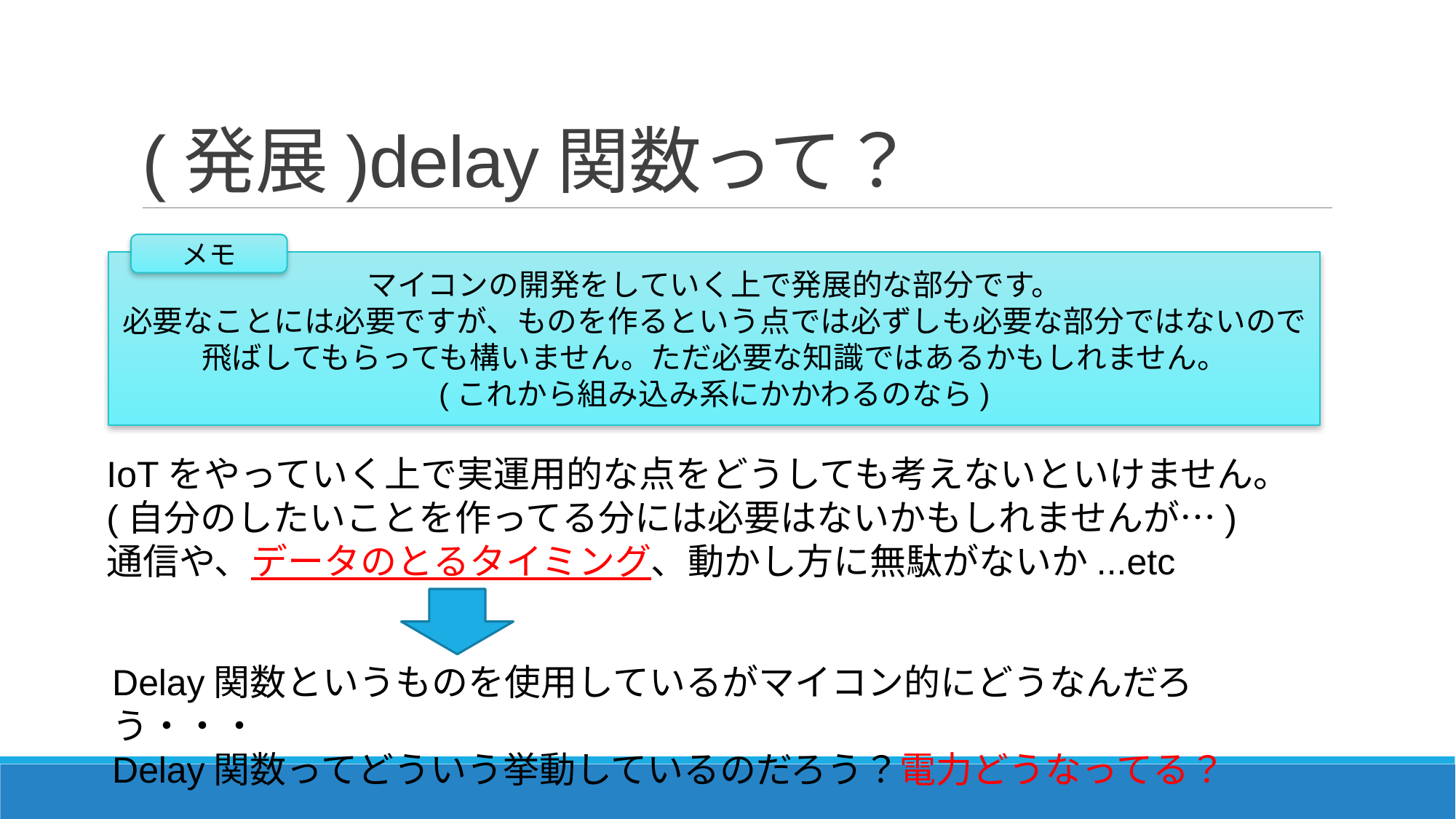

# (発展)delay関数って？
メモ
マイコンの開発をしていく上で発展的な部分です。
必要なことには必要ですが、ものを作るという点では必ずしも必要な部分ではないので
飛ばしてもらっても構いません。ただ必要な知識ではあるかもしれません。
(これから組み込み系にかかわるのなら)
IoTをやっていく上で実運用的な点をどうしても考えないといけません。
(自分のしたいことを作ってる分には必要はないかもしれませんが…)
通信や、データのとるタイミング、動かし方に無駄がないか...etc

Delay関数というものを使用しているがマイコン的にどうなんだろう・・・
Delay関数ってどういう挙動しているのだろう？電力どうなってる？